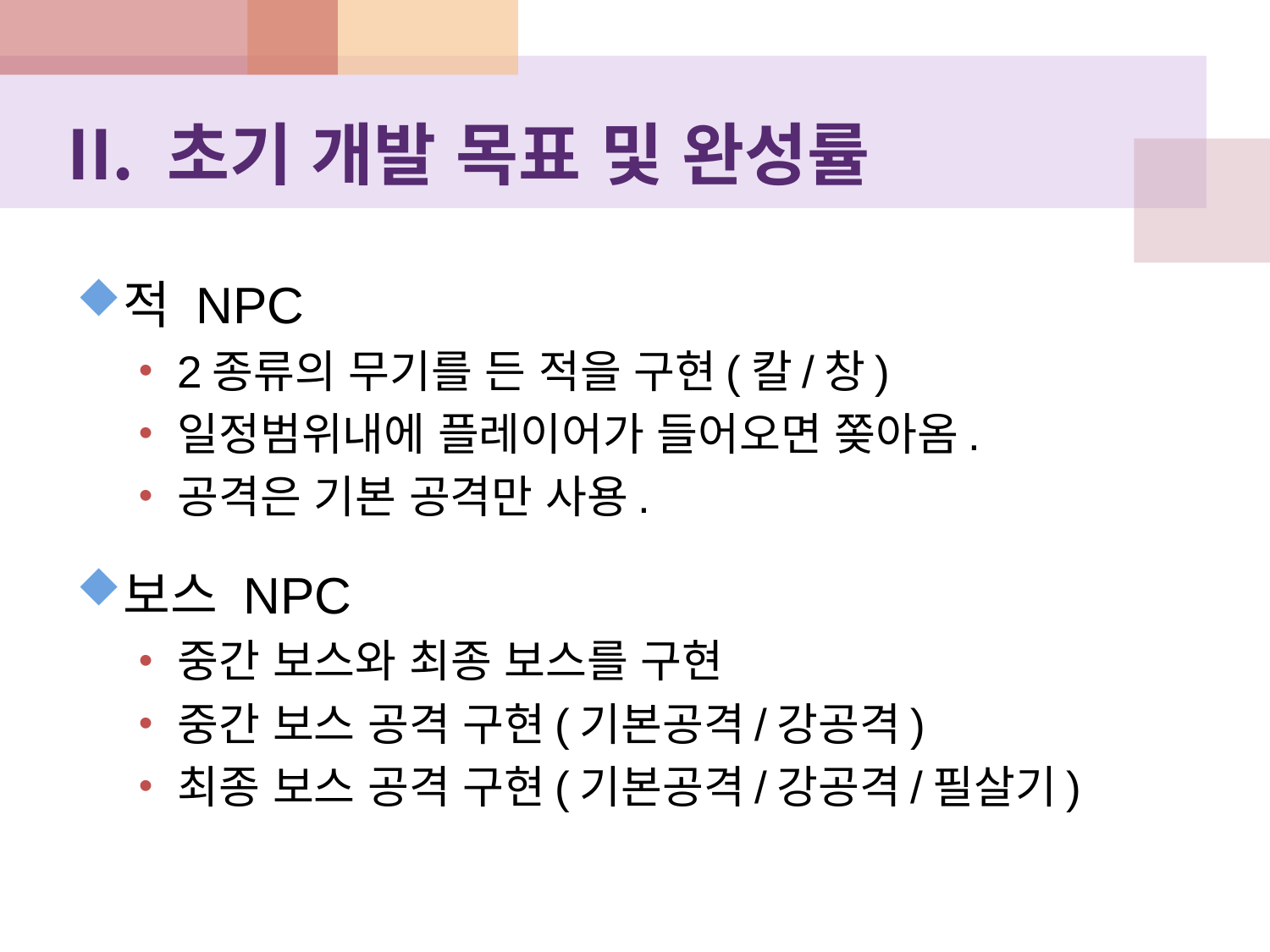

초기 개발 목표 및 완성률
적 NPC
2종류의 무기를 든 적을 구현(칼/창)
일정범위내에 플레이어가 들어오면 쫒아옴.
공격은 기본 공격만 사용.

보스 NPC
중간 보스와 최종 보스를 구현
중간 보스 공격 구현(기본공격/강공격)
최종 보스 공격 구현(기본공격/강공격/필살기)